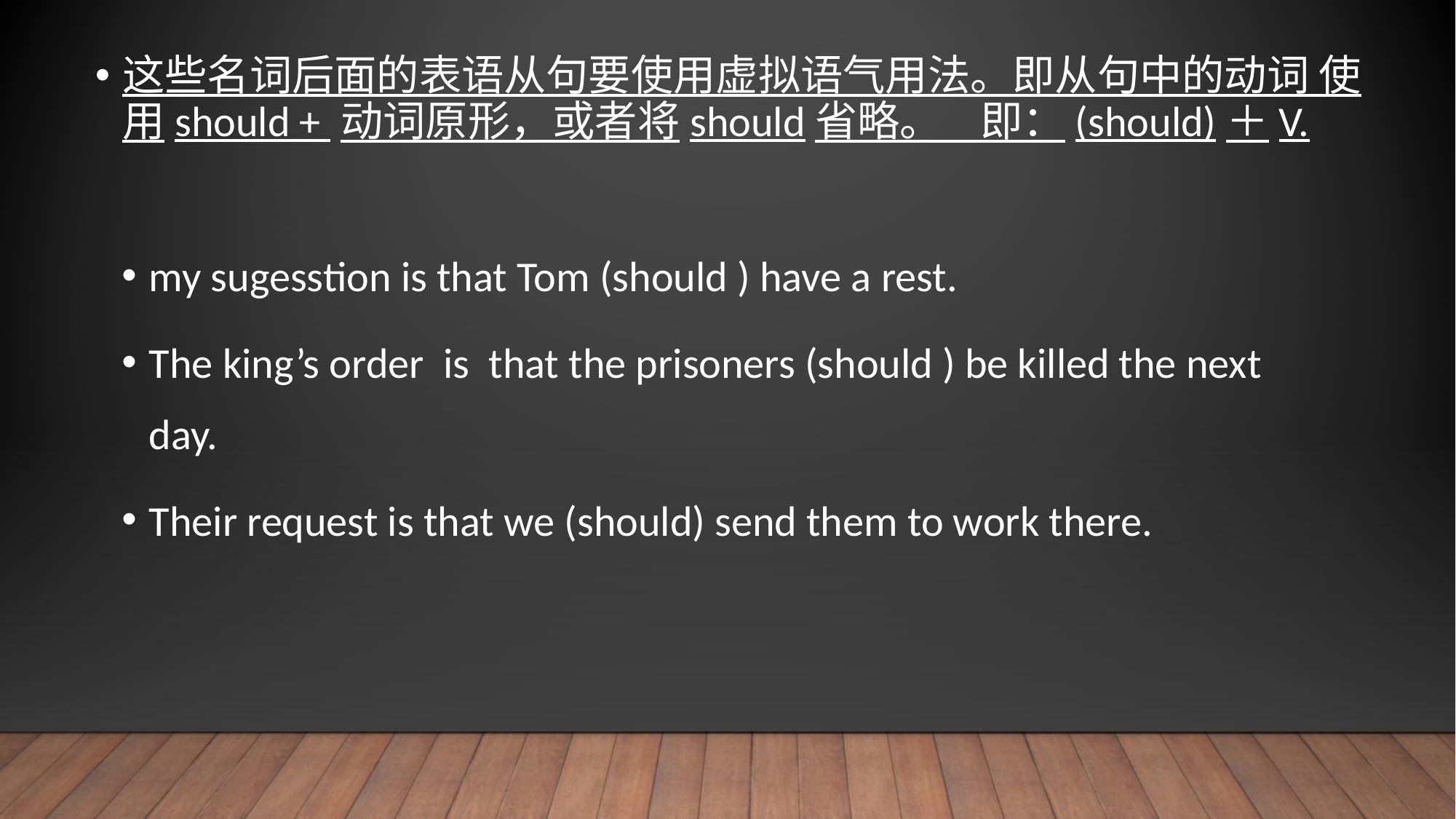

这些名词后面的表语从句要使用虚拟语气用法。即从句中的动词 使用should + 动词原形，或者将should省略。    即：(should)＋V.
my sugesstion is that Tom (should ) have a rest.
The king’s order  is  that the prisoners (should ) be killed the next day.
Their request is that we (should) send them to work there.